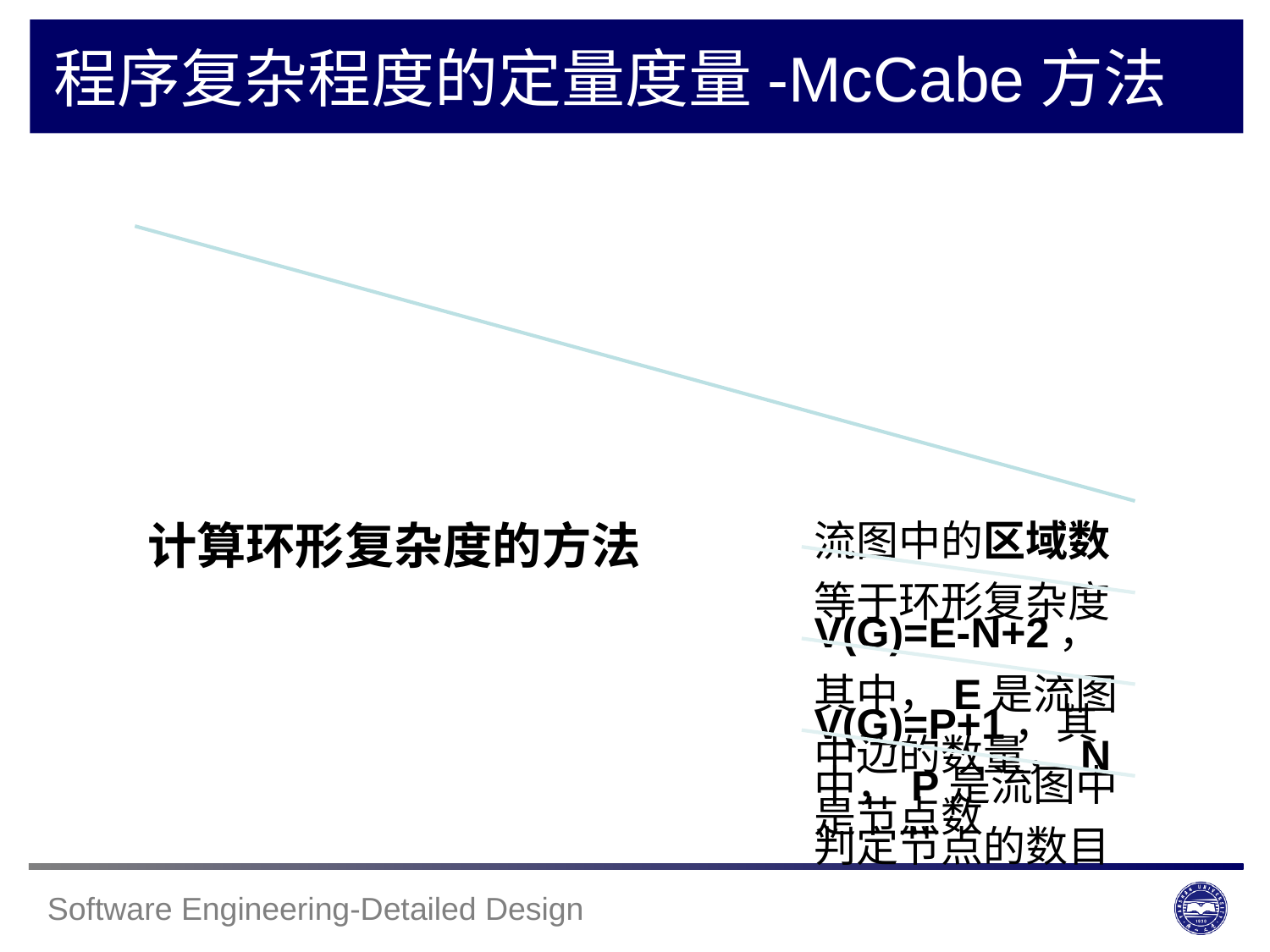

程序复杂程度的定量度量-McCabe方法
计算环形复杂度的方法
流图中的区域数等于环形复杂度